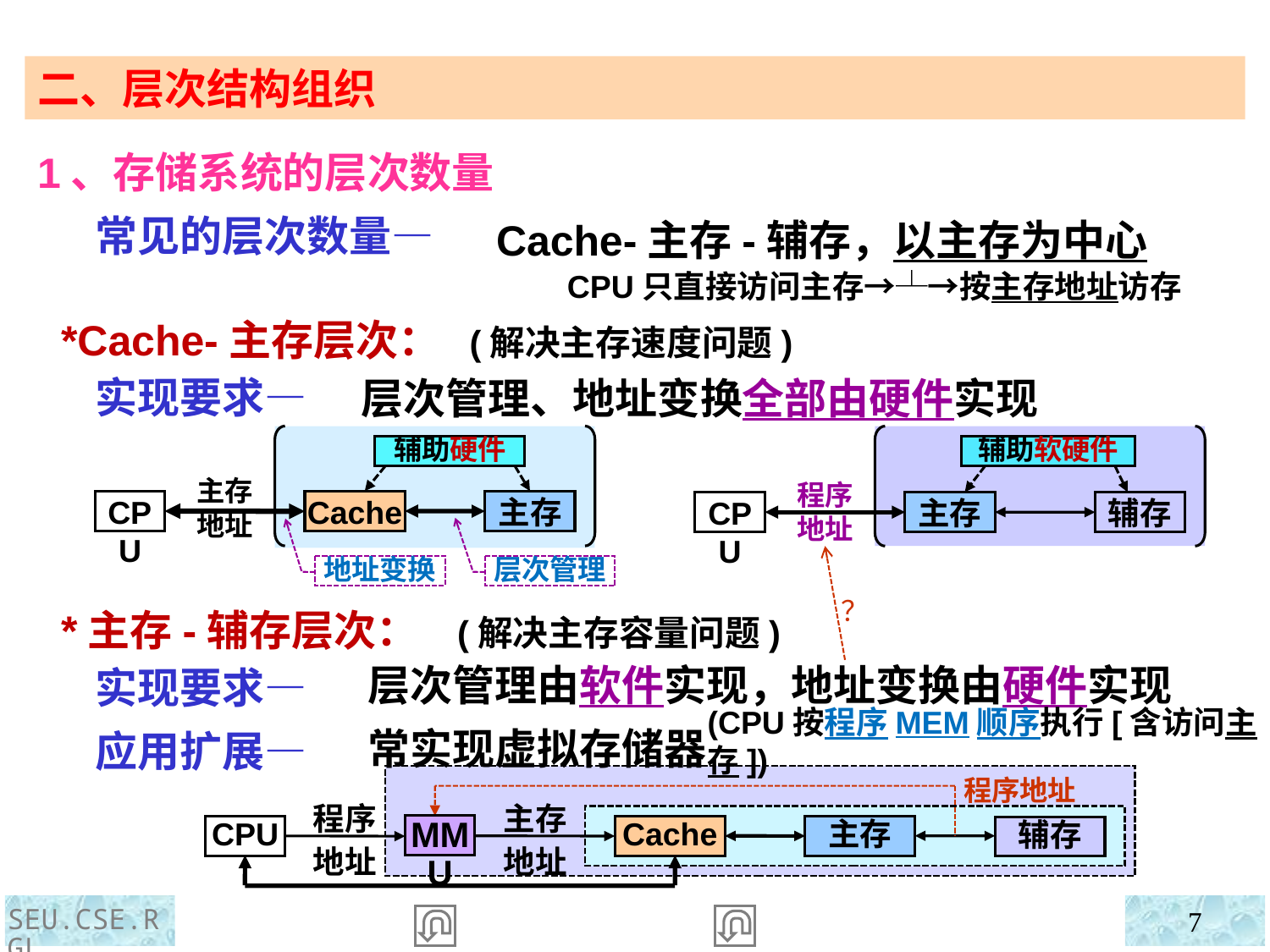

二、层次结构组织
1、存储系统的层次数量
     常见的层次数量—

  *Cache-主存层次：  (解决主存速度问题)
     实现要求—

  *主存-辅存层次：   (解决主存容量问题)
     实现要求—
     应用扩展—
Cache-主存-辅存，以主存为中心
        CPU只直接访问主存→┴→按主存地址访存
层次管理、地址变换全部由硬件实现

辅助硬件

主存
地址
CPU
Cache
主存

辅助软硬件

CPU
主存
辅存

程序
地址
？
地址变换
层次管理
层次管理由软件实现，地址变换由硬件实现
常实现虚拟存储器
(CPU按程序MEM顺序执行[含访问主存])

程序地址

MMU
程序
地址
主存
地址

CPU
Cache
主存
辅存

SEU.CSE.RGL
7